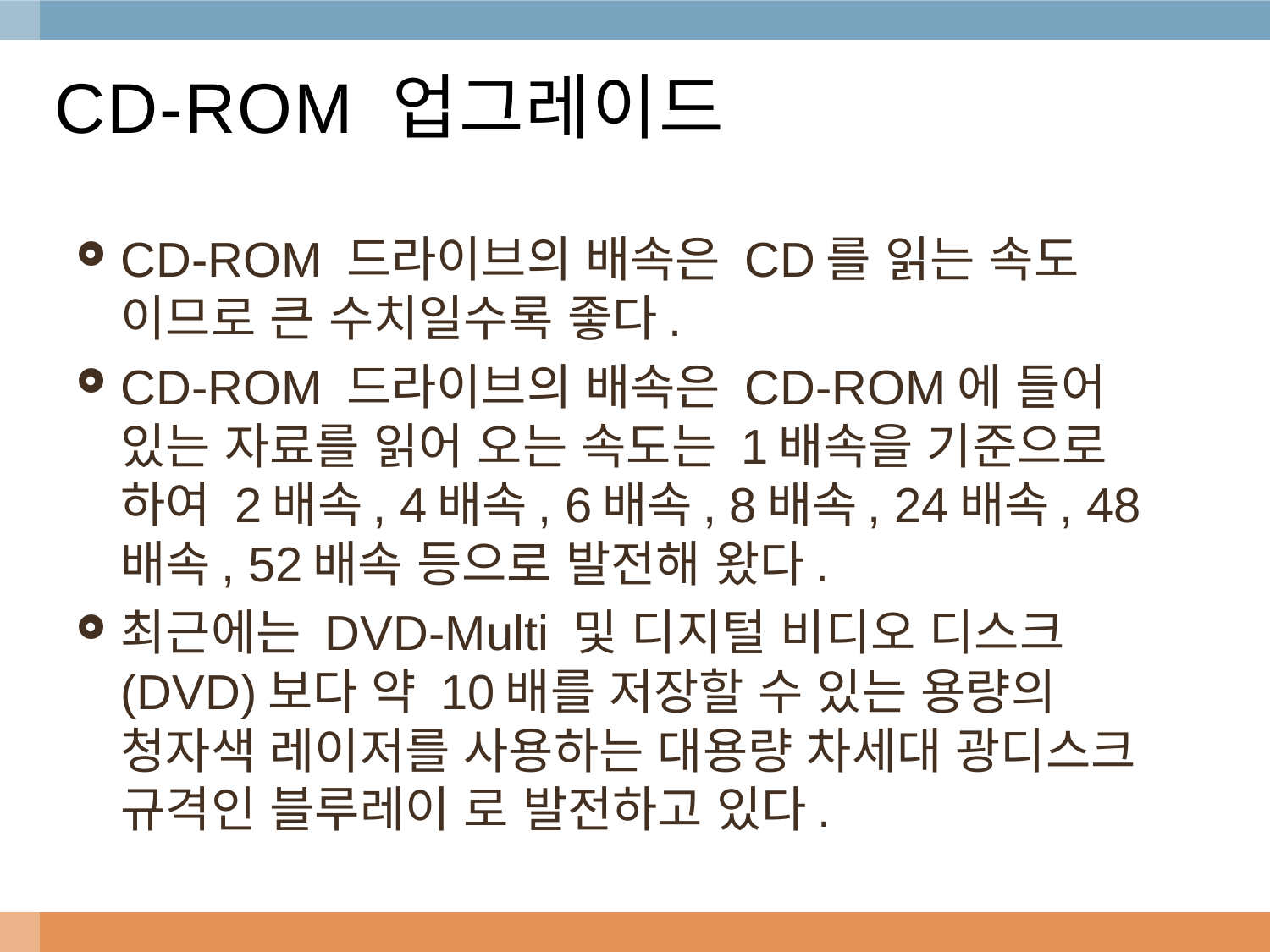

# CD-ROM 업그레이드
CD-ROM 드라이브의 배속은 CD를 읽는 속도 이므로 큰 수치일수록 좋다.
CD-ROM 드라이브의 배속은 CD-ROM에 들어 있는 자료를 읽어 오는 속도는 1배속을 기준으로 하여 2배속, 4배속, 6배속, 8배속, 24배속, 48배속, 52배속 등으로 발전해 왔다.
최근에는 DVD-Multi 및 디지털 비디오 디스크(DVD)보다 약 10배를 저장할 수 있는 용량의 청자색 레이저를 사용하는 대용량 차세대 광디스크 규격인 블루레이 로 발전하고 있다.